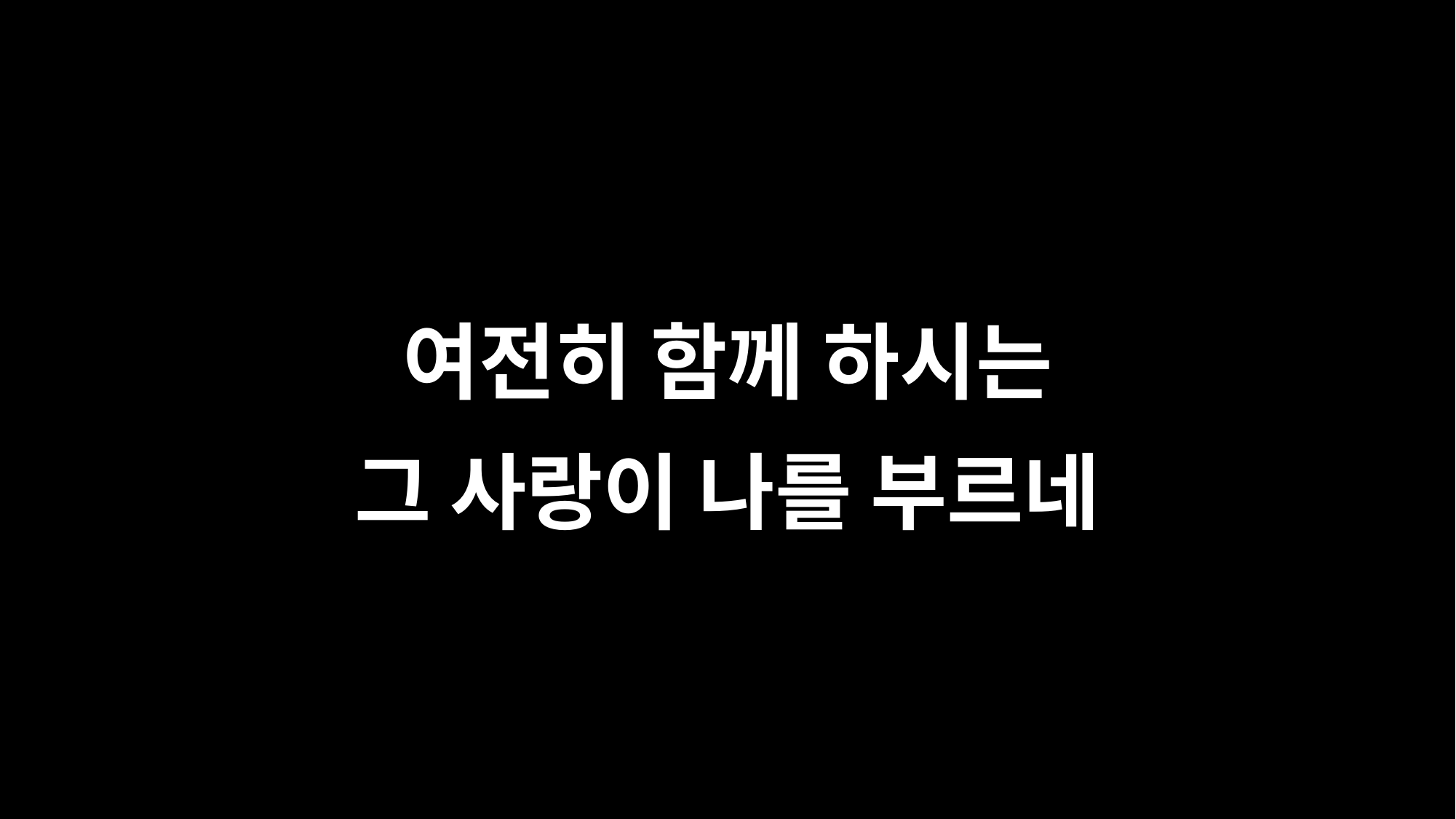

여전히 함께 하시는
그 사랑이 나를 부르네